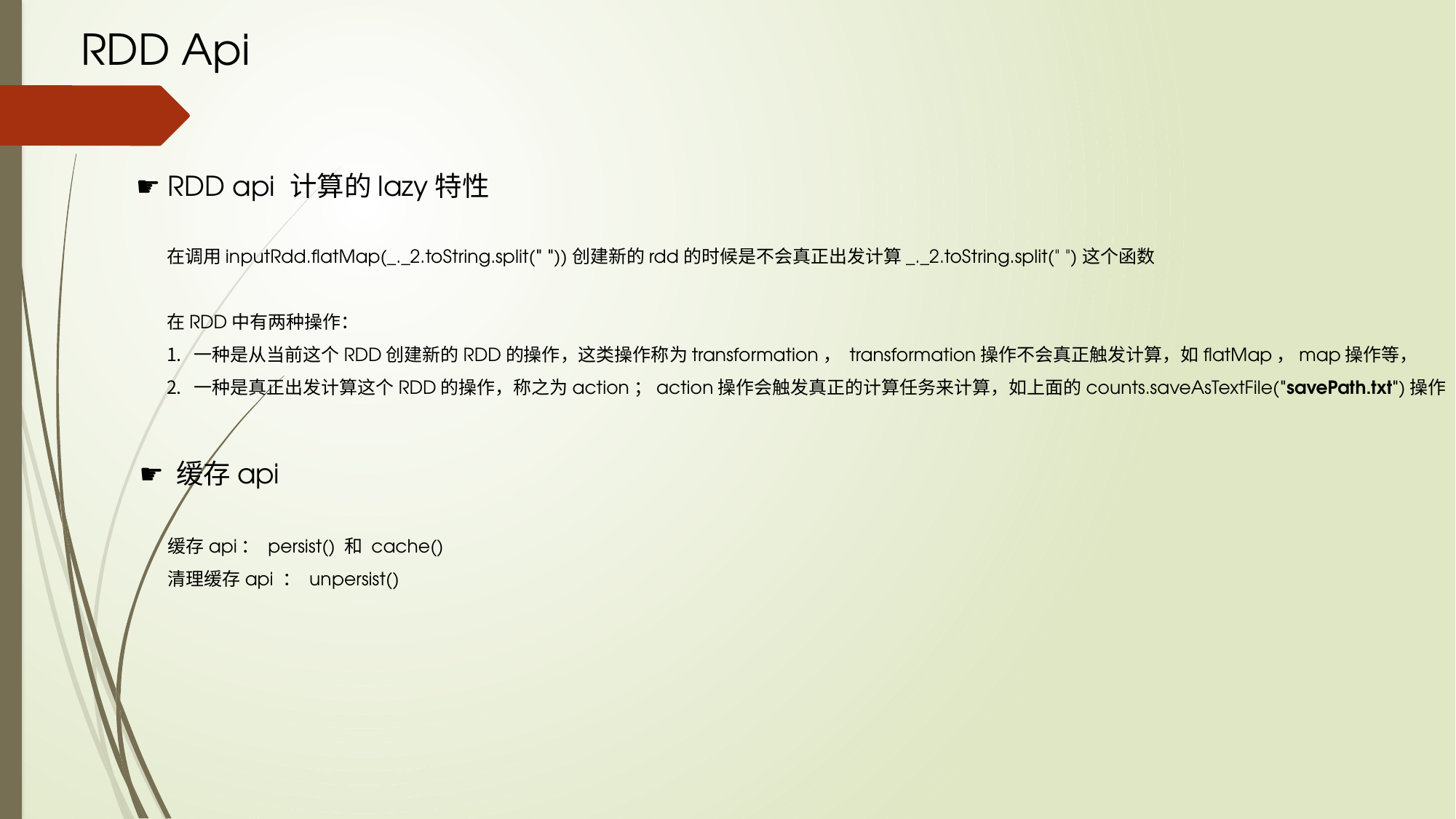

RDD Api
☛ RDD api 计算的lazy特性
在调用inputRdd.flatMap(_._2.toString.split(" "))创建新的rdd的时候是不会真正出发计算_._2.toString.split(" ")这个函数

在RDD中有两种操作：
一种是从当前这个RDD创建新的RDD的操作，这类操作称为transformation， transformation操作不会真正触发计算，如flatMap，map操作等，
一种是真正出发计算这个RDD的操作，称之为action；action操作会触发真正的计算任务来计算，如上面的counts.saveAsTextFile("savePath.txt")操作
☛ 缓存api
缓存api： persist() 和 cache()
清理缓存api ： unpersist()